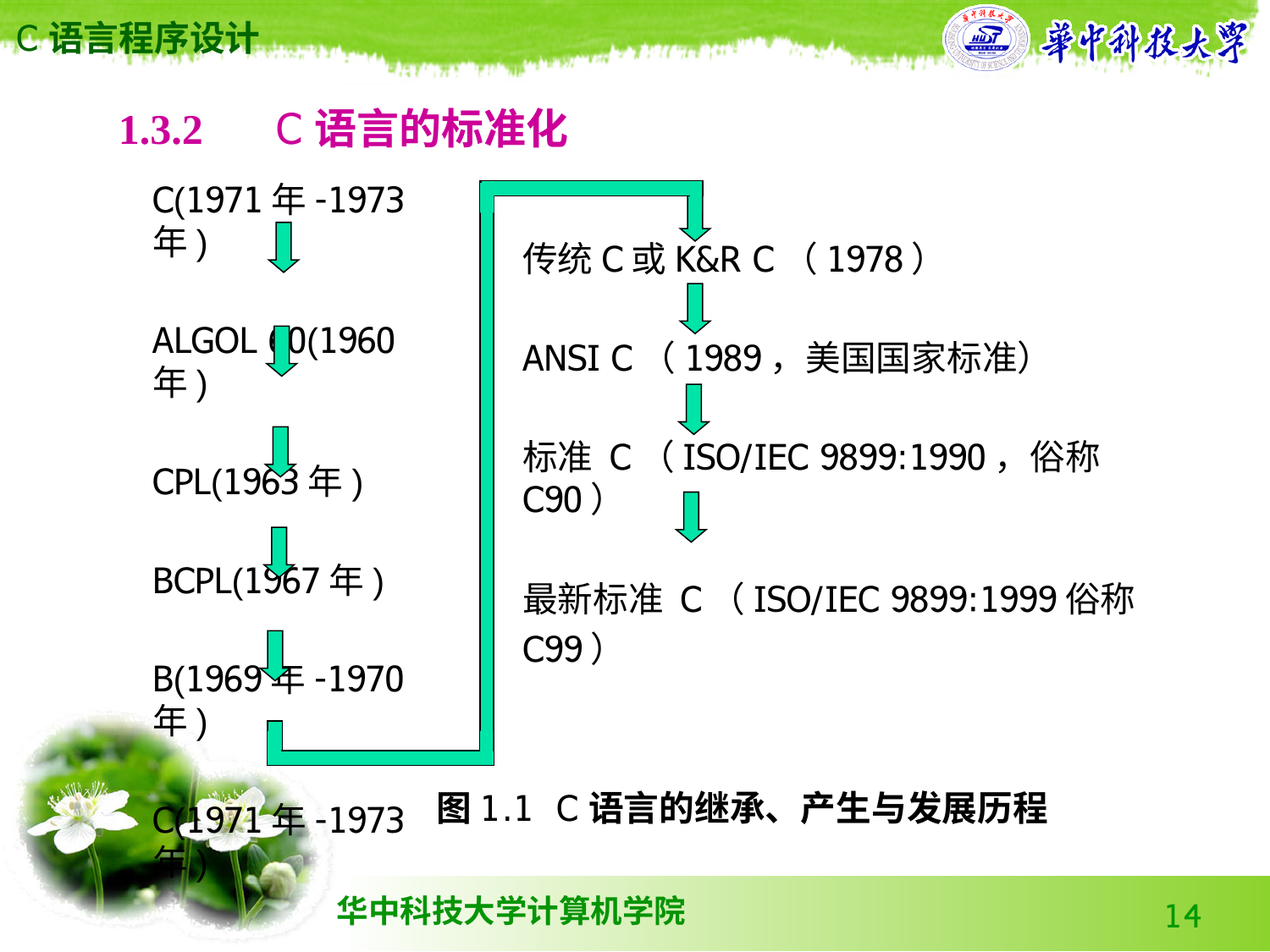

1.3.2 　C语言的标准化

C(1971年-1973年)

ALGOL 60(1960年)

CPL(1963年)

BCPL(1967年)

B(1969年-1970年)

C(1971年-1973年)

传统C或K&R C（1978）

ANSI C（1989，美国国家标准）

标准 C（ISO/IEC 9899:1990，俗称C90）

最新标准 C（ISO/IEC 9899:1999俗称C99）

图1.1  C语言的继承、产生与发展历程
14